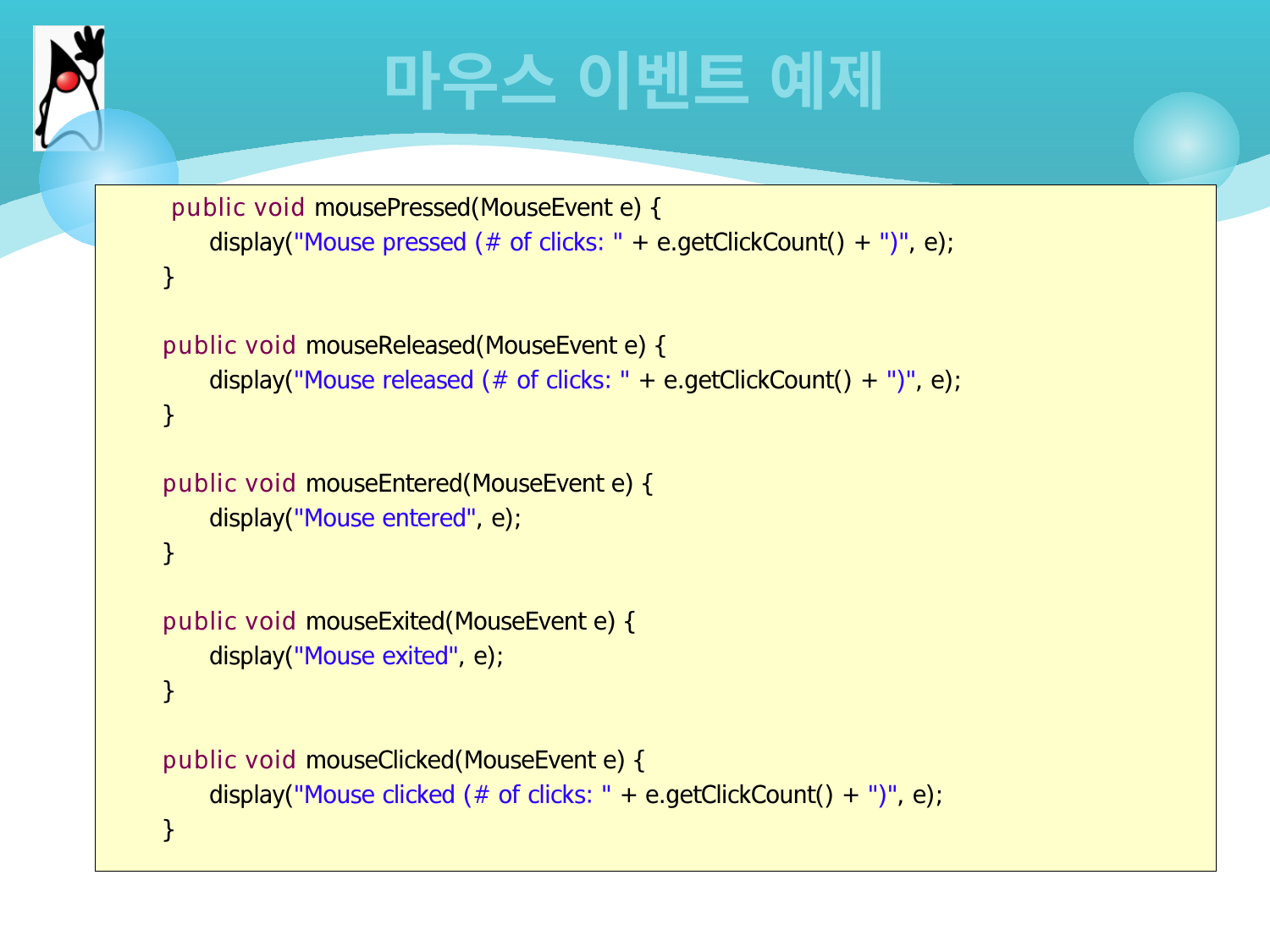

# 마우스 이벤트 예제
public void mousePressed(MouseEvent e) {
             display("Mouse pressed (# of clicks: " + e.getClickCount() + ")", e);
       }

       public void mouseReleased(MouseEvent e) {
             display("Mouse released (# of clicks: " + e.getClickCount() + ")", e);
       }

       public void mouseEntered(MouseEvent e) {
             display("Mouse entered", e);
       }

       public void mouseExited(MouseEvent e) {
             display("Mouse exited", e);
       }

       public void mouseClicked(MouseEvent e) {
             display("Mouse clicked (# of clicks: " + e.getClickCount() + ")", e);
       }